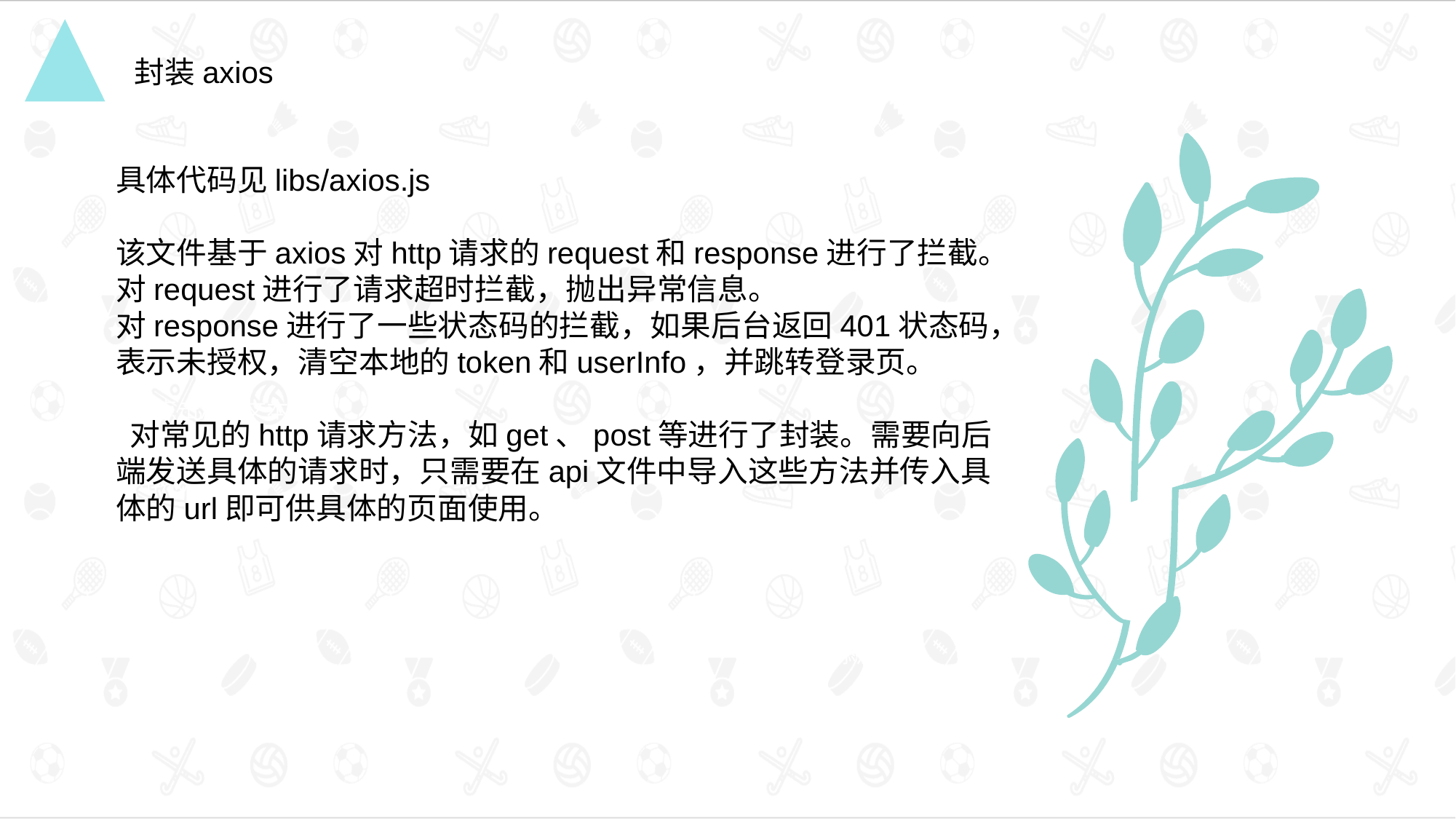

封装axios

具体代码见libs/axios.js

该文件基于axios对http请求的request和response进行了拦截。
对request进行了请求超时拦截，抛出异常信息。
对response进行了一些状态码的拦截，如果后台返回401状态码，表示未授权，清空本地的token和userInfo，并跳转登录页。

 对常见的http请求方法，如get、post等进行了封装。需要向后端发送具体的请求时，只需要在api文件中导入这些方法并传入具体的url即可供具体的页面使用。

点击添加文本
点击添加文本

点击添加文本

点击添加文本